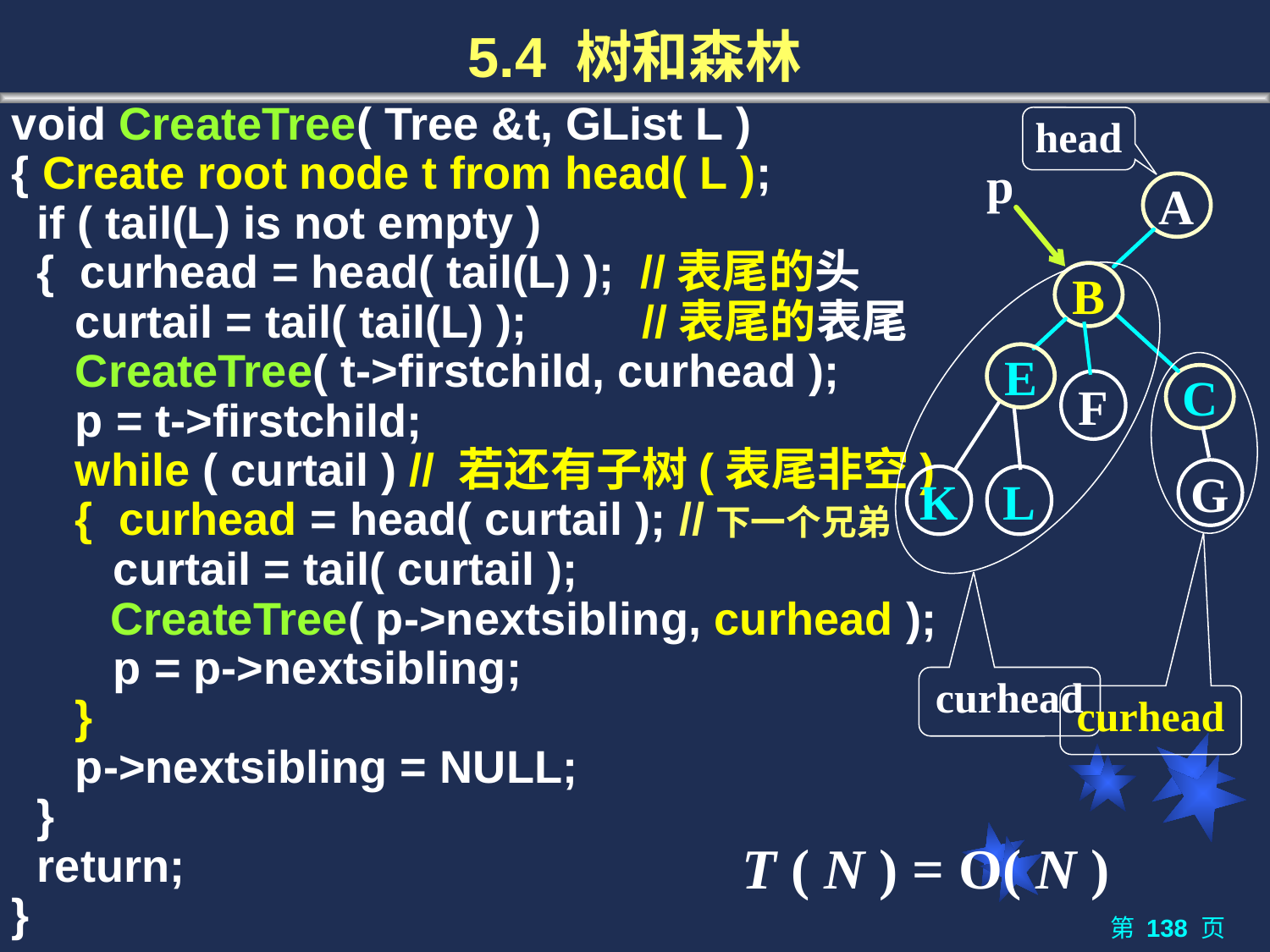

# 5.4 树和森林
void CreateTree( Tree &t, GList L )
{ Create root node t from head( L );
  if ( tail(L) is not empty )
  {  curhead = head( tail(L) );  //表尾的头
     curtail = tail( tail(L) );         //表尾的表尾
     CreateTree( t->firstchild, curhead );
     p = t->firstchild;
     while ( curtail ) // 若还有子树(表尾非空)
     {  curhead = head( curtail ); //下一个兄弟
        curtail = tail( curtail );
  	    CreateTree( p->nextsibling, curhead );
        p = p->nextsibling;
     }
     p->nextsibling = NULL;
  }
  return;
}
head
p
A

B

E

F

K
L

C

G
curhead
curhead
T ( N ) = O( N )
第 138 页